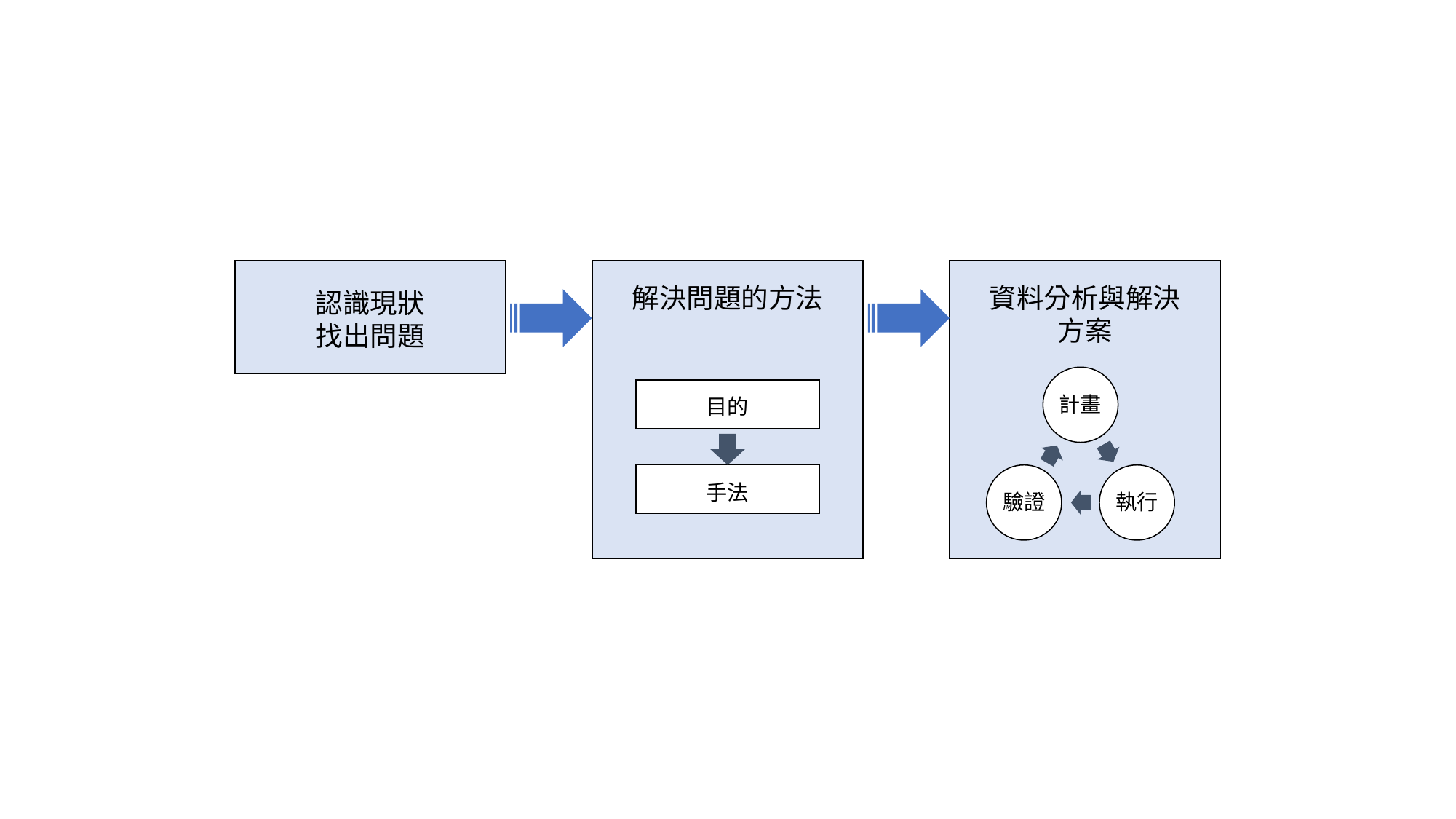

解決問題的方法
資料分析與解決方案
認識現狀
找出問題

計畫
目的

手法
驗證
執行